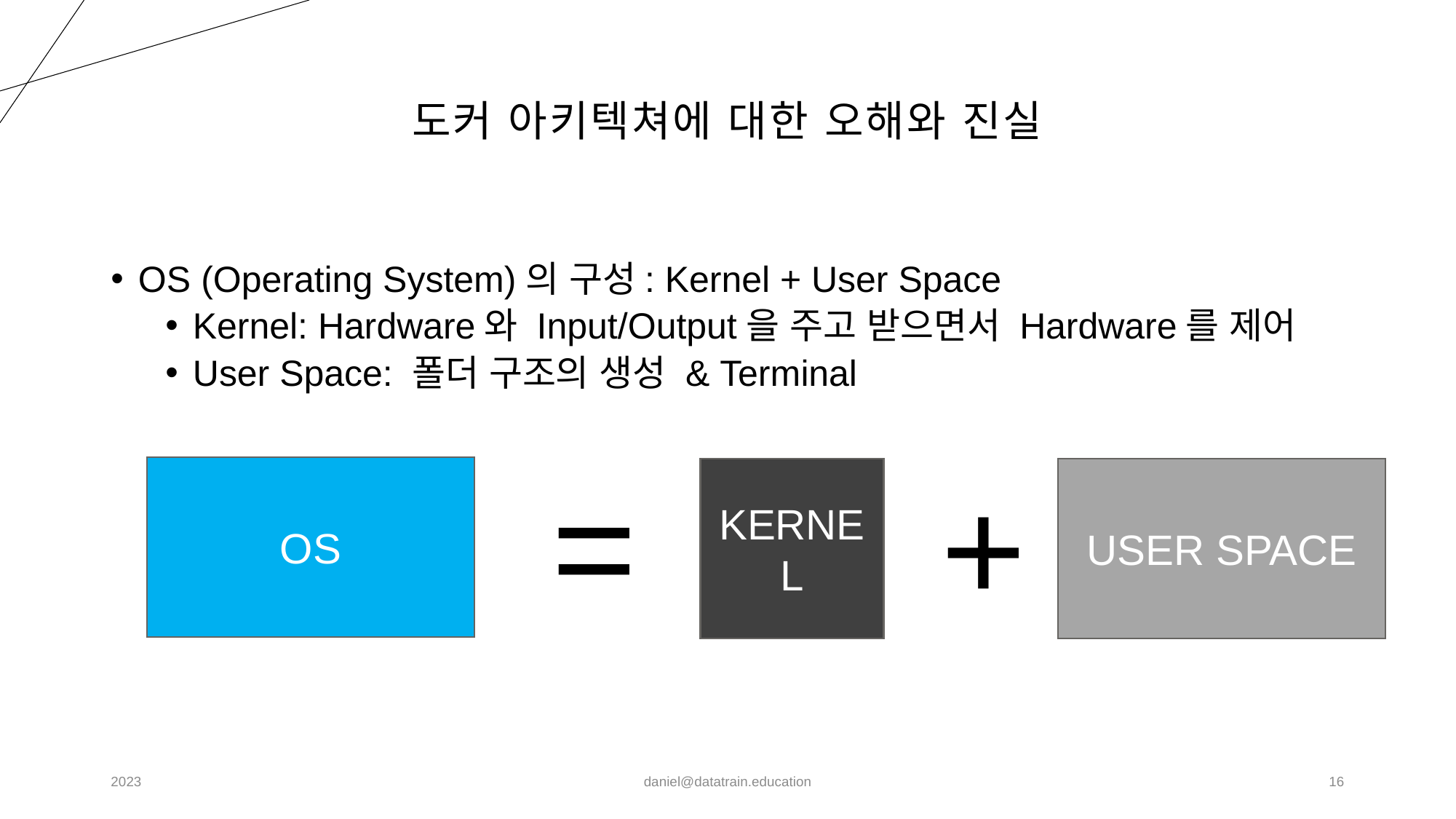

# 도커 아키텍쳐에 대한 오해와 진실
OS (Operating System)의 구성: Kernel + User Space
Kernel: Hardware와 Input/Output을 주고 받으면서 Hardware를 제어
User Space: 폴더 구조의 생성 & Terminal
=
+
OS
KERNEL
USER SPACE
2023
daniel@datatrain.education
16